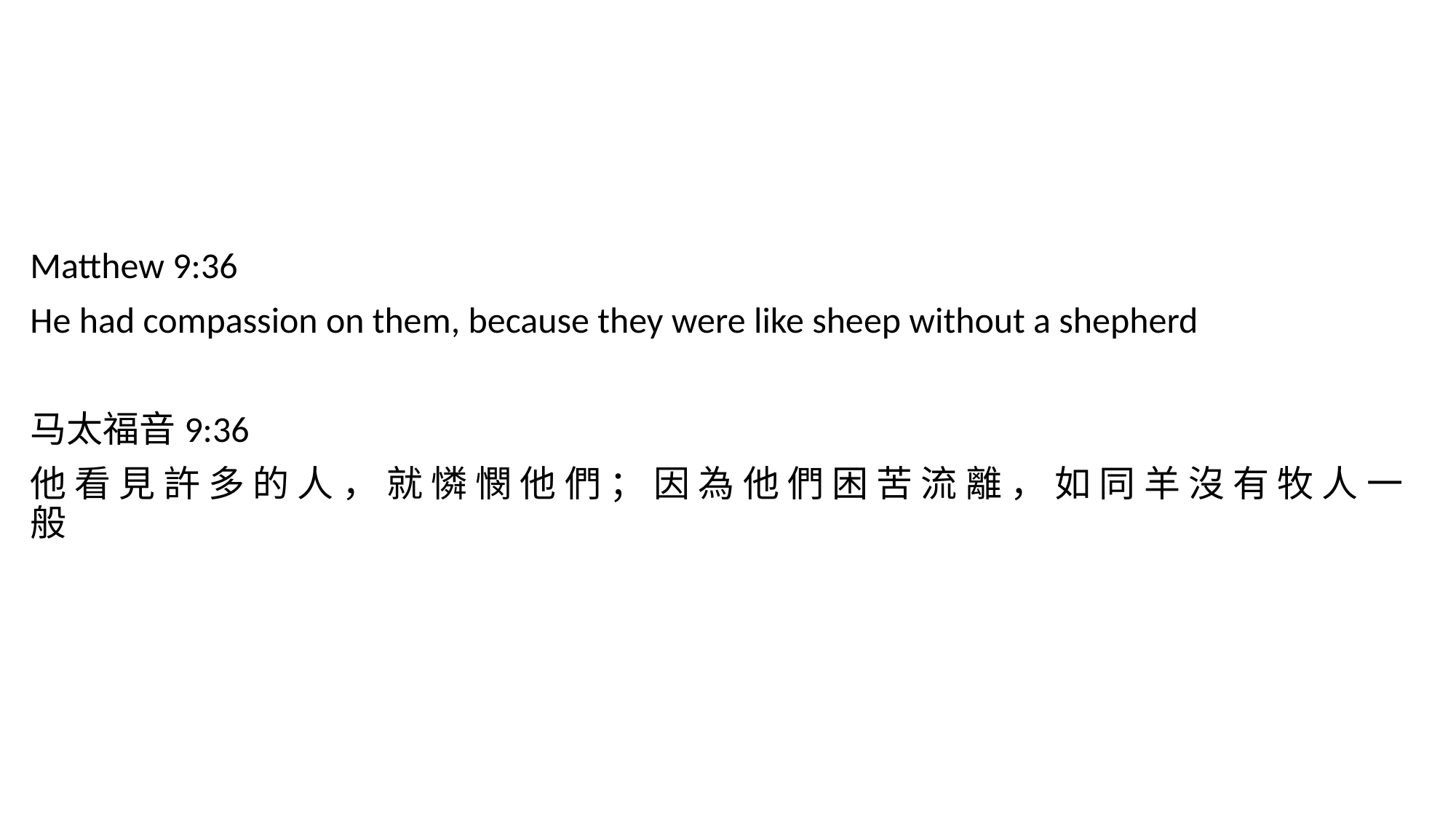

Matthew 9:36
He had compassion on them, because they were like sheep without a shepherd

马太福音9:36
他 看 見 許 多 的 人 ， 就 憐 憫 他 們 ； 因 為 他 們 困 苦 流 離 ， 如 同 羊 沒 有 牧 人 一 般